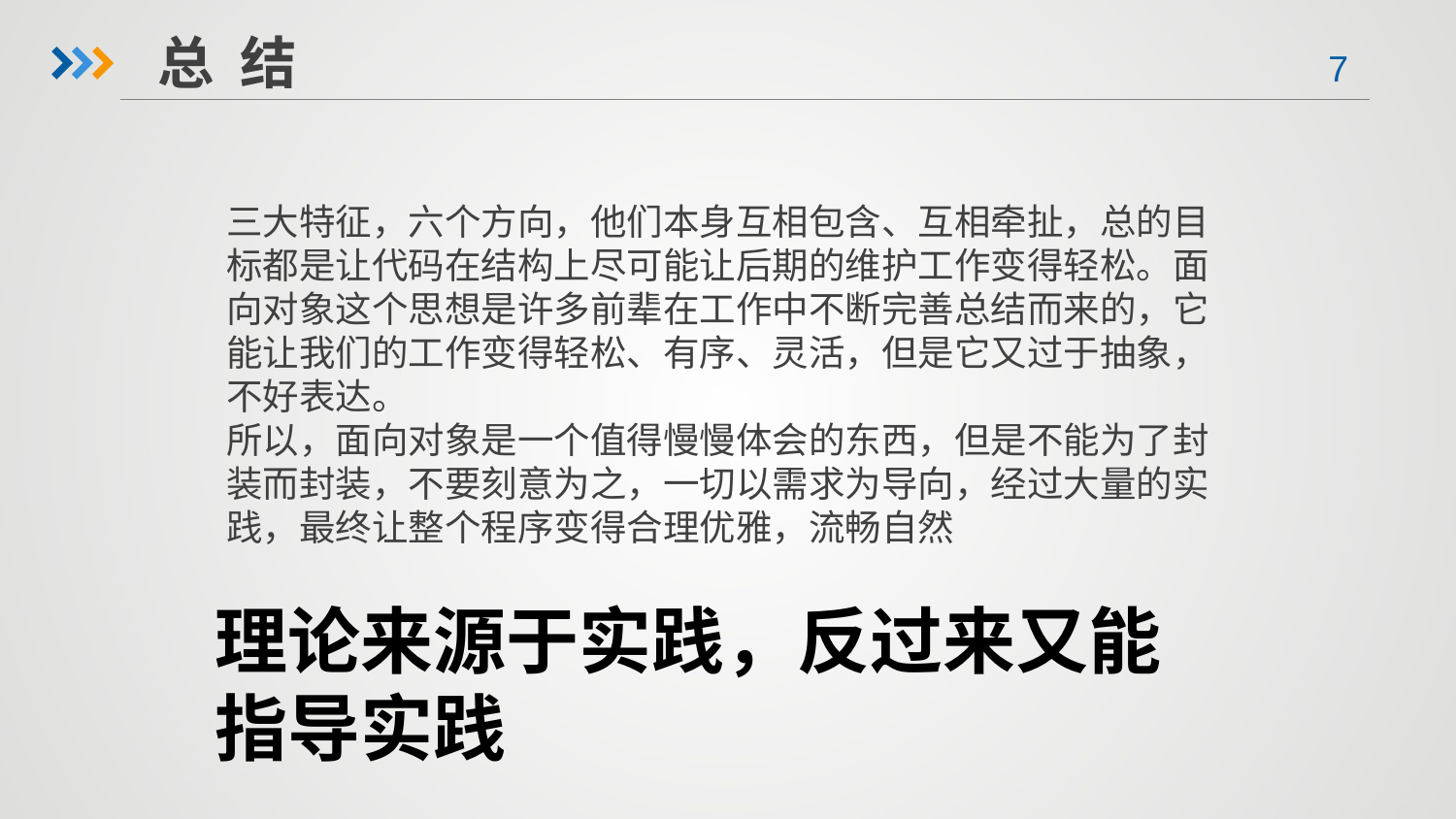

总  结
三大特征，六个方向，他们本身互相包含、互相牵扯，总的目标都是让代码在结构上尽可能让后期的维护工作变得轻松。面向对象这个思想是许多前辈在工作中不断完善总结而来的，它能让我们的工作变得轻松、有序、灵活，但是它又过于抽象，不好表达。
所以，面向对象是一个值得慢慢体会的东西，但是不能为了封装而封装，不要刻意为之，一切以需求为导向，经过大量的实践，最终让整个程序变得合理优雅，流畅自然
理论来源于实践，反过来又能指导实践